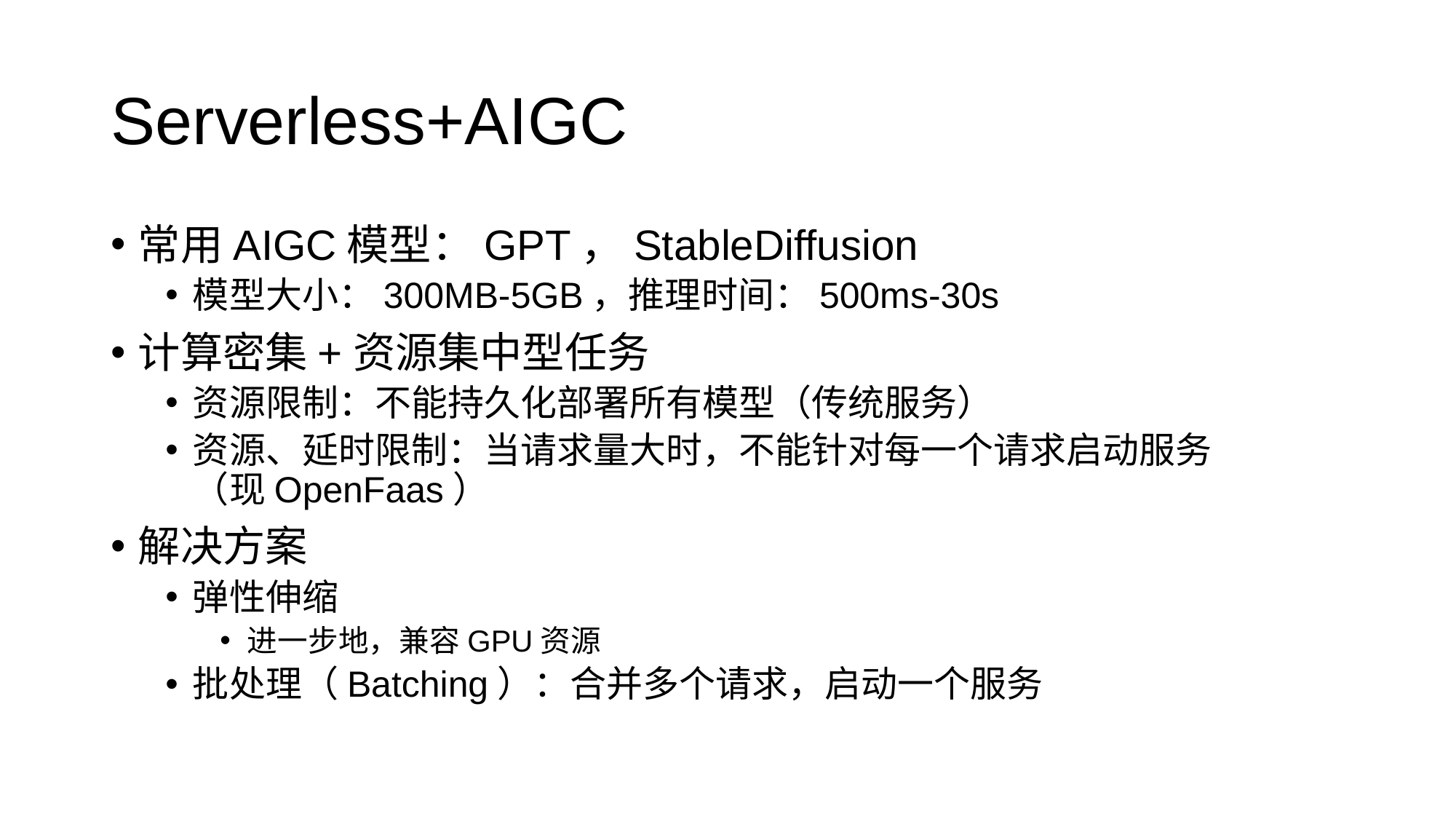

# Serverless+AIGC
常用AIGC模型：GPT，StableDiffusion
模型大小：300MB-5GB，推理时间：500ms-30s
计算密集+资源集中型任务
资源限制：不能持久化部署所有模型（传统服务）
资源、延时限制：当请求量大时，不能针对每一个请求启动服务（现OpenFaas）
解决方案
弹性伸缩
进一步地，兼容GPU资源
批处理（Batching）：合并多个请求，启动一个服务